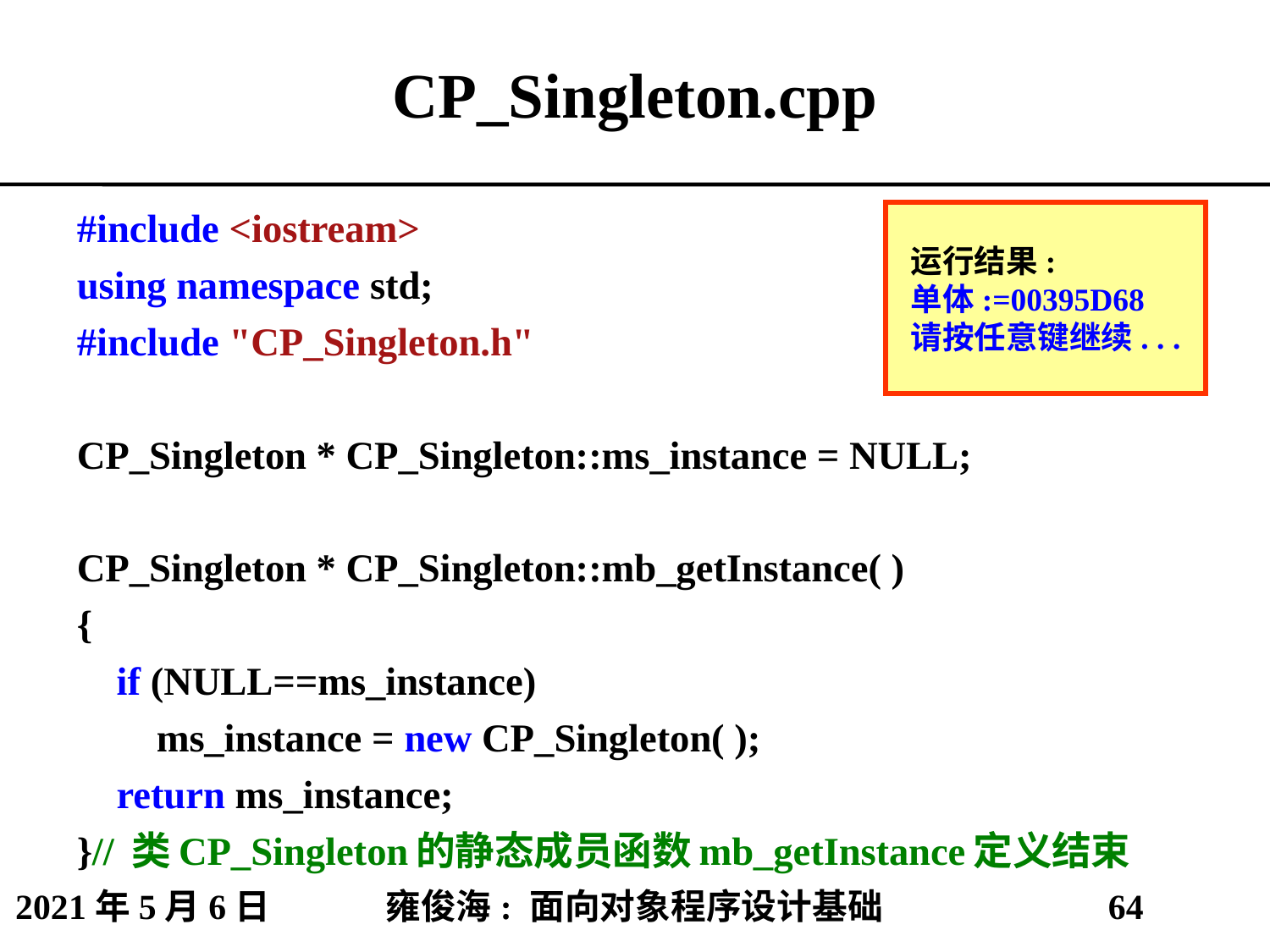

# CP_Singleton.cpp

运行结果:
单体:=00395D68
请按任意键继续. . .
#include <iostream>
using namespace std;
#include "CP_Singleton.h"

CP_Singleton * CP_Singleton::ms_instance = NULL;

CP_Singleton * CP_Singleton::mb_getInstance( )
{
    if (NULL==ms_instance)
        ms_instance = new CP_Singleton( );
    return ms_instance;
}// 类CP_Singleton的静态成员函数mb_getInstance定义结束
2021年5月6日
雍俊海: 面向对象程序设计基础
64